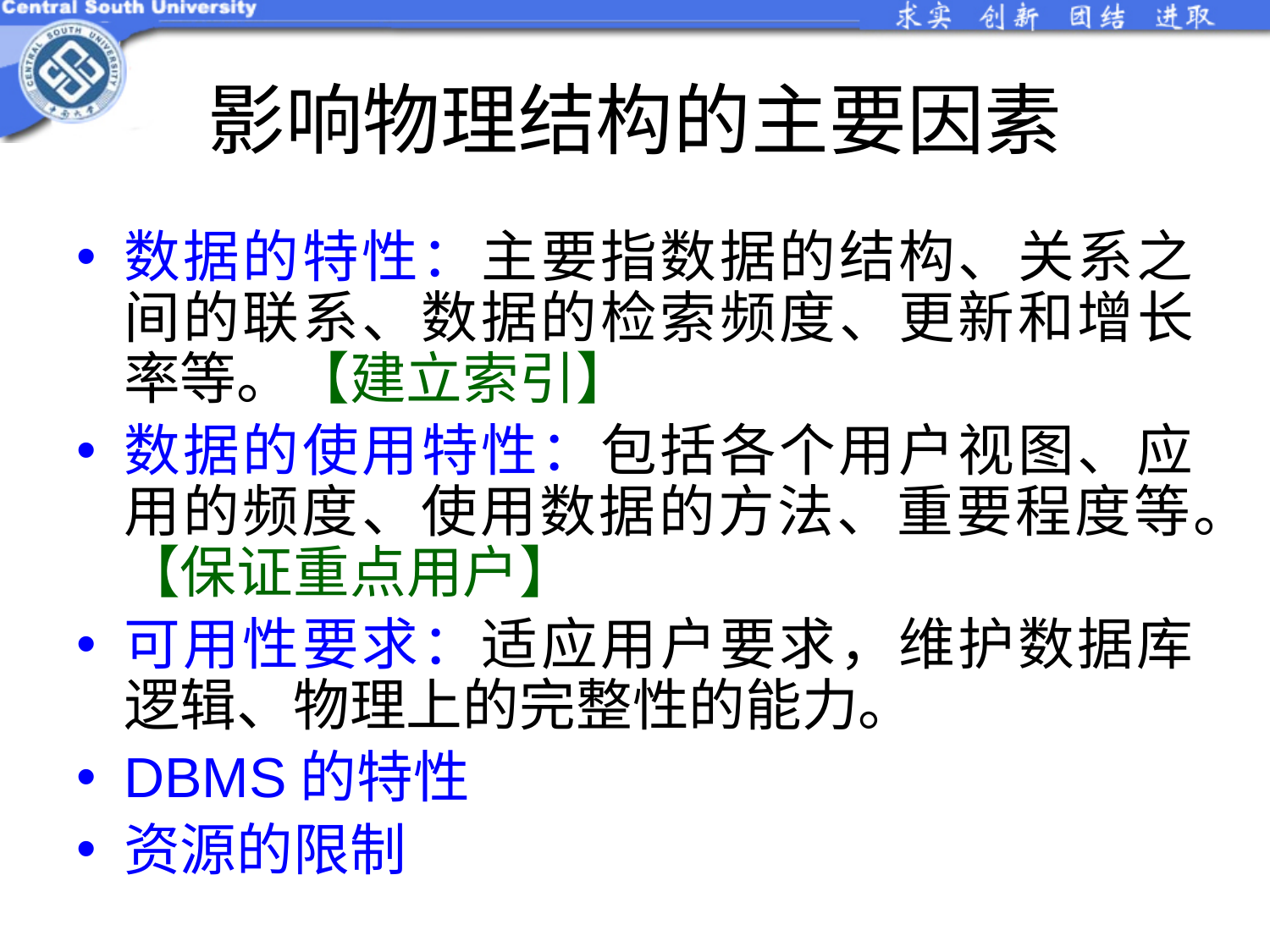

# 影响物理结构的主要因素
数据的特性：主要指数据的结构、关系之间的联系、数据的检索频度、更新和增长率等。【建立索引】
数据的使用特性：包括各个用户视图、应用的频度、使用数据的方法、重要程度等。【保证重点用户】
可用性要求：适应用户要求，维护数据库逻辑、物理上的完整性的能力。
DBMS的特性
资源的限制